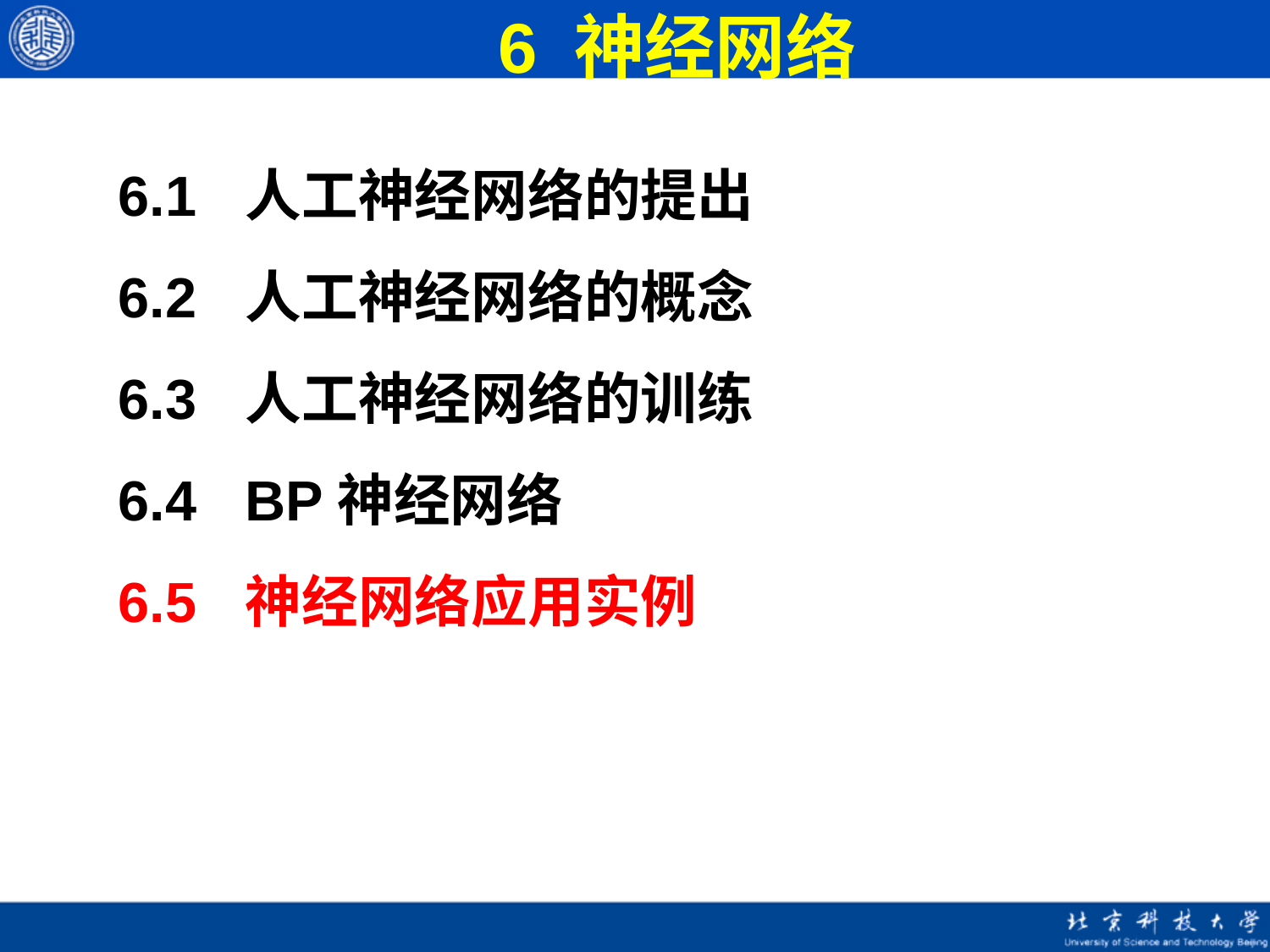

# 6 神经网络
6.1	人工神经网络的提出
6.2	人工神经网络的概念
6.3	人工神经网络的训练
6.4	BP神经网络
6.5	神经网络应用实例